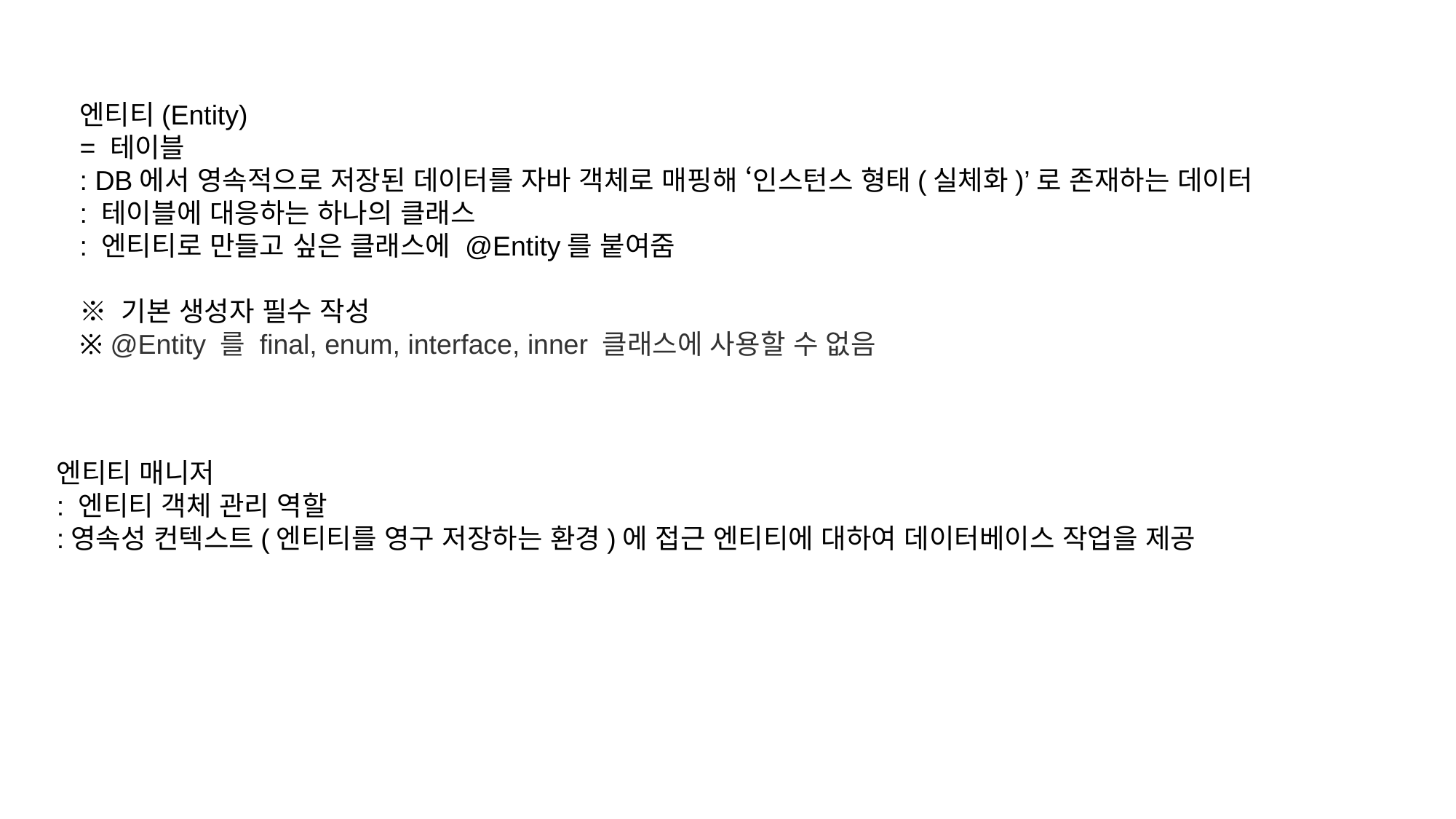

엔티티(Entity)
= 테이블
: DB에서 영속적으로 저장된 데이터를 자바 객체로 매핑해 ‘인스턴스 형태(실체화)’로 존재하는 데이터
: 테이블에 대응하는 하나의 클래스
: 엔티티로 만들고 싶은 클래스에 @Entity를 붙여줌

※ 기본 생성자 필수 작성
※ @Entity 를 final, enum, interface, inner 클래스에 사용할 수 없음

엔티티 매니저
: 엔티티 객체 관리 역할
:영속성 컨텍스트(엔티티를 영구 저장하는 환경)에 접근 엔티티에 대하여 데이터베이스 작업을 제공